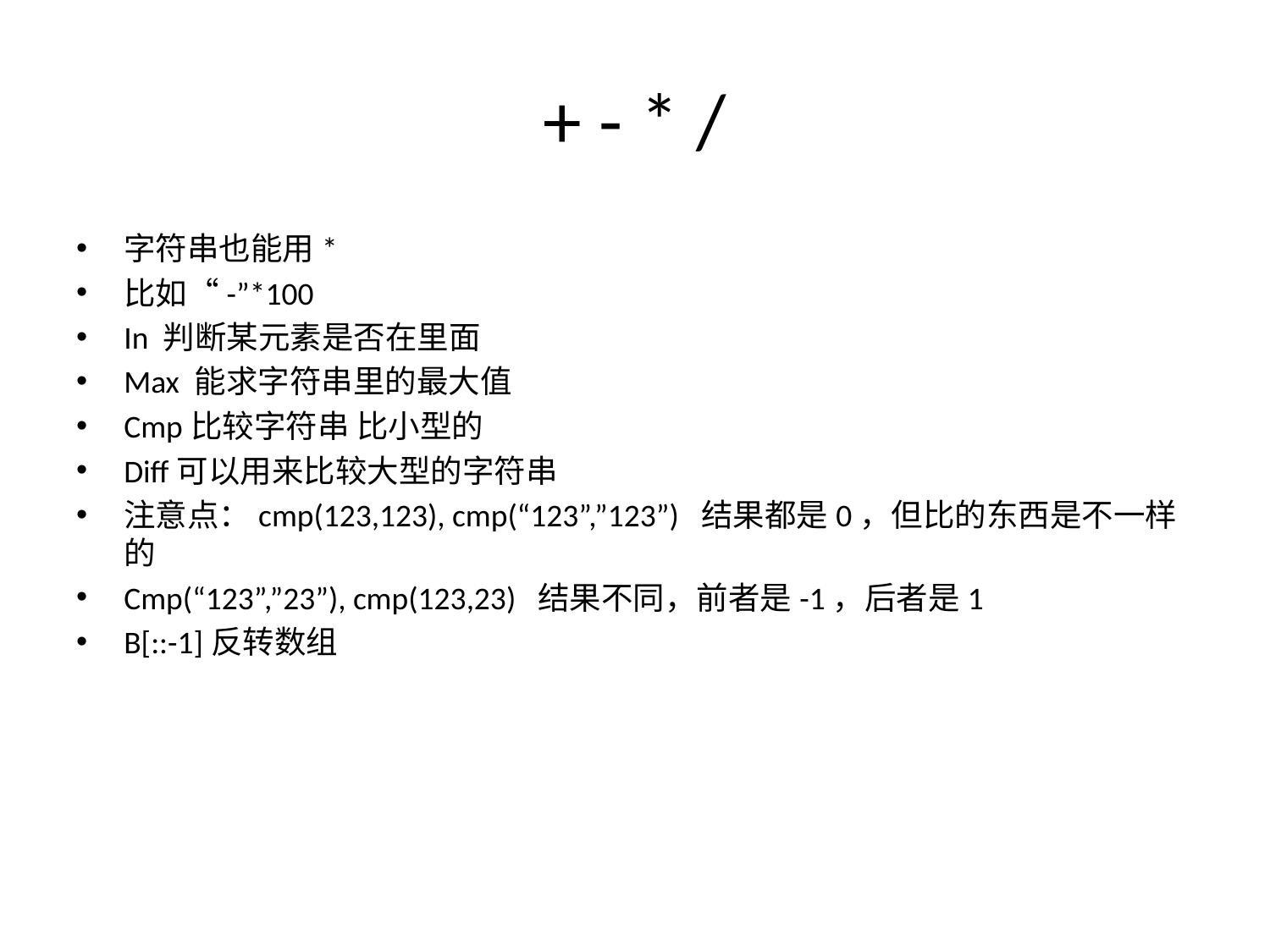

# + - * /
字符串也能用*
比如“-”*100
In 判断某元素是否在里面
Max 能求字符串里的最大值
Cmp比较字符串 比小型的
Diff可以用来比较大型的字符串
注意点：cmp(123,123), cmp(“123”,”123”)  结果都是0，但比的东西是不一样的
Cmp(“123”,”23”), cmp(123,23)  结果不同，前者是-1，后者是1
B[::-1]反转数组